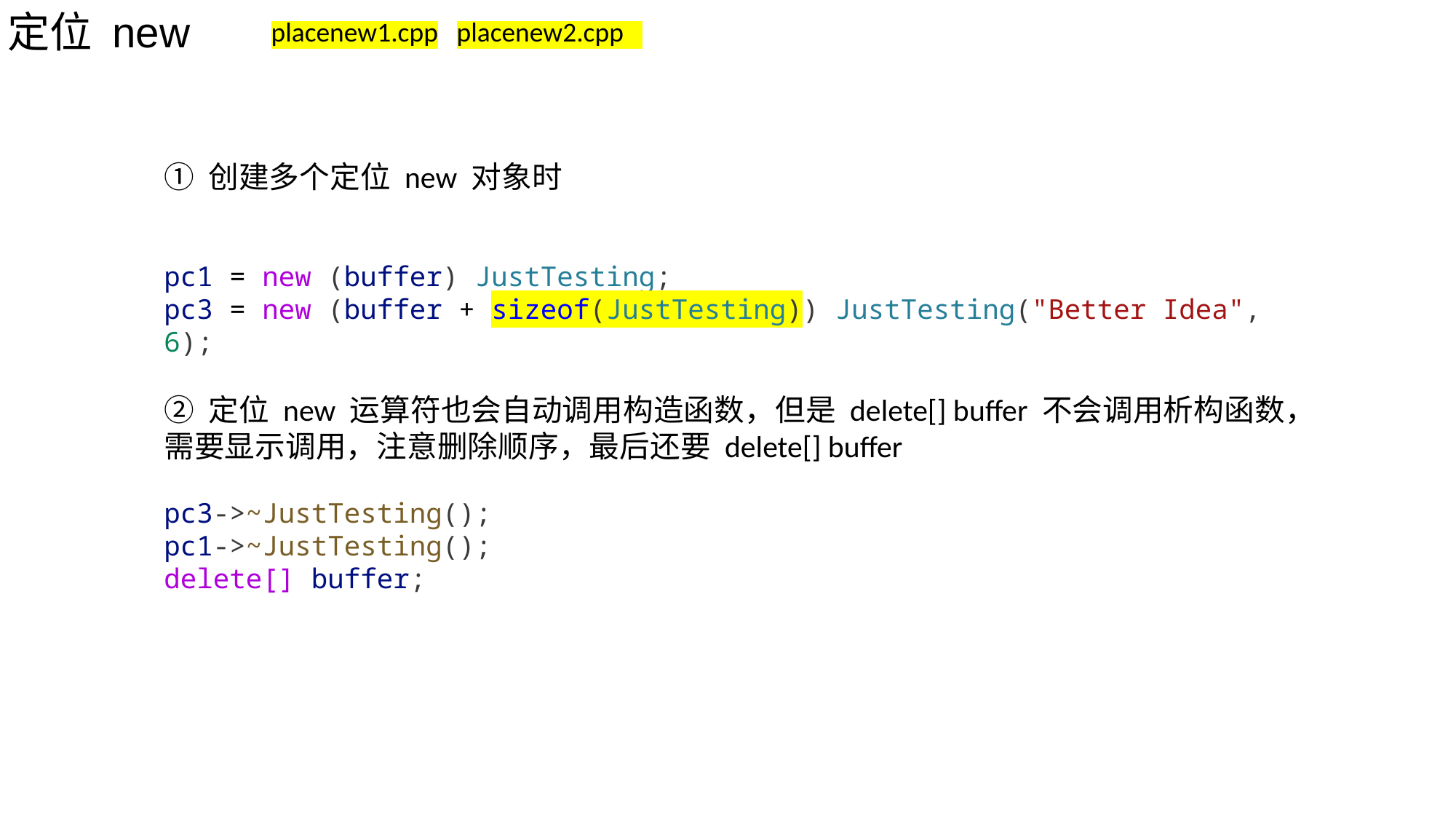

定位 new
placenew1.cpp   placenew2.cpp
① 创建多个定位 new 对象时

pc1 = new (buffer) JustTesting;
pc3 = new (buffer + sizeof(JustTesting)) JustTesting("Better Idea", 6);

② 定位 new 运算符也会自动调用构造函数，但是 delete[] buffer 不会调用析构函数，需要显示调用，注意删除顺序，最后还要 delete[] buffer

pc3->~JustTesting();
pc1->~JustTesting();
delete[] buffer;